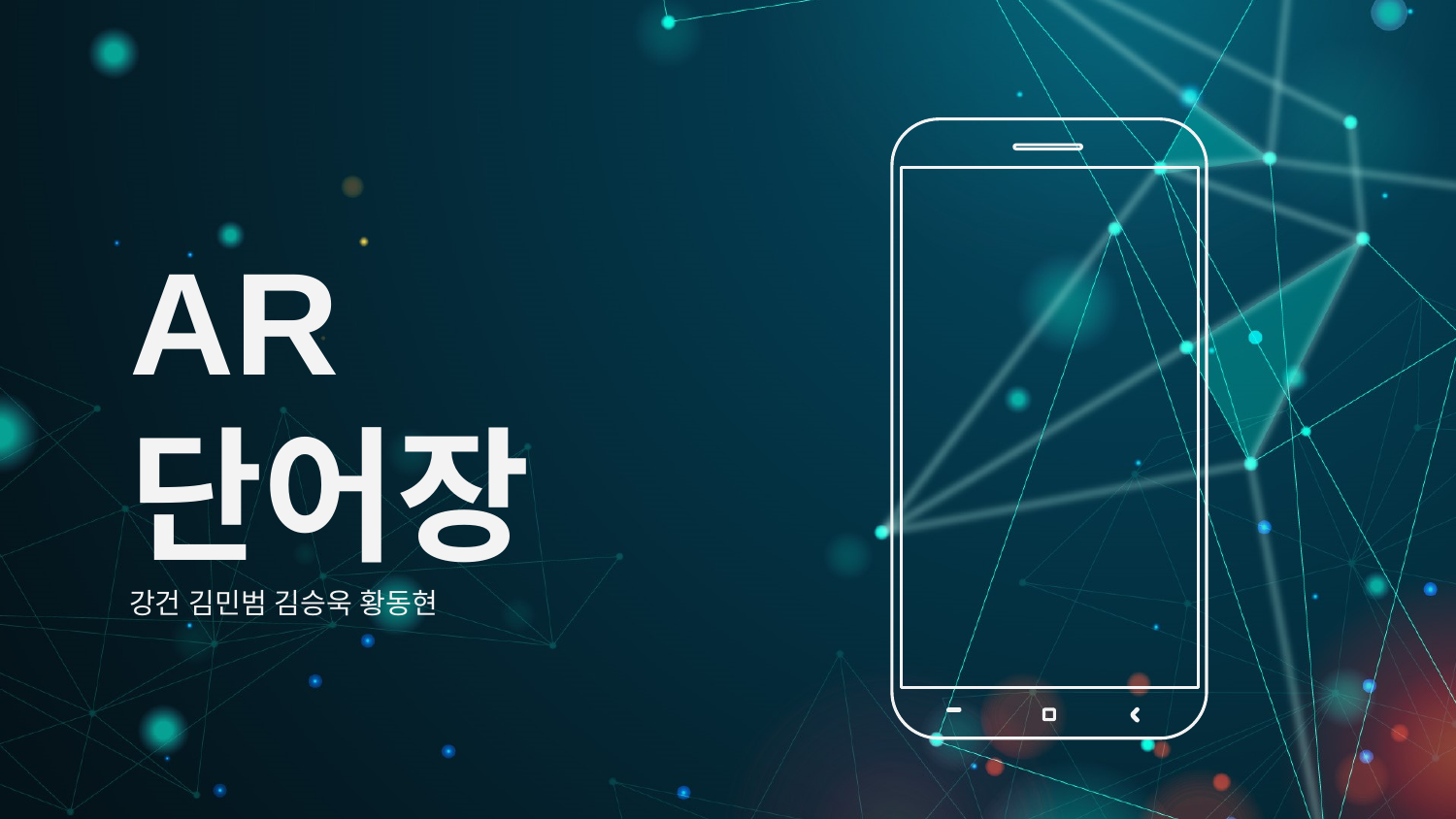

# AR 단어장
강건 김민범 김승욱 황동현